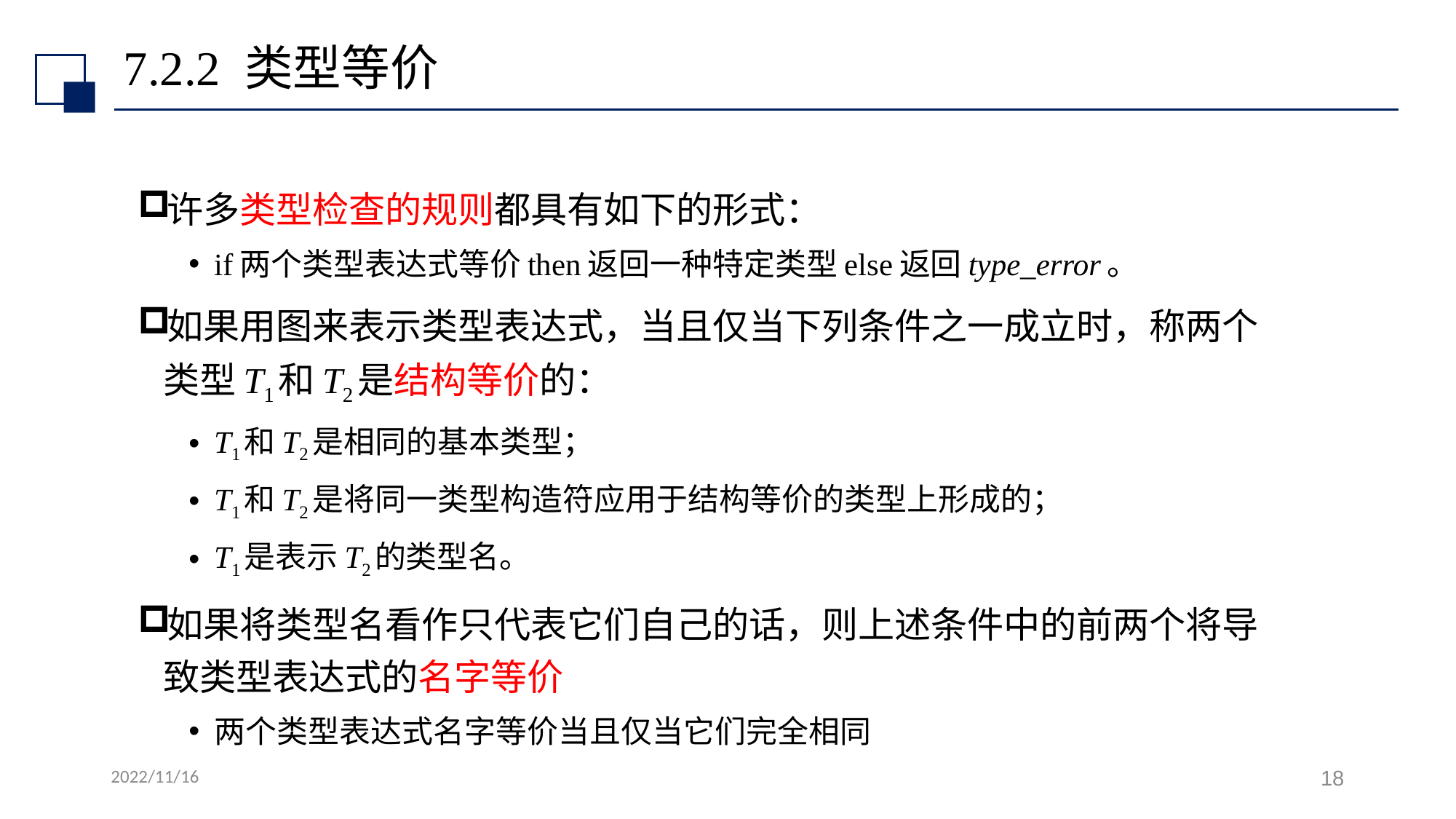

# 7.2.2 类型等价
许多类型检查的规则都具有如下的形式：
if两个类型表达式等价then返回一种特定类型else返回type_error。
如果用图来表示类型表达式，当且仅当下列条件之一成立时，称两个类型T1和T2是结构等价的：
T1和T2是相同的基本类型；
T1和T2是将同一类型构造符应用于结构等价的类型上形成的；
T1是表示T2的类型名。
如果将类型名看作只代表它们自己的话，则上述条件中的前两个将导致类型表达式的名字等价
两个类型表达式名字等价当且仅当它们完全相同
2022/11/16
18